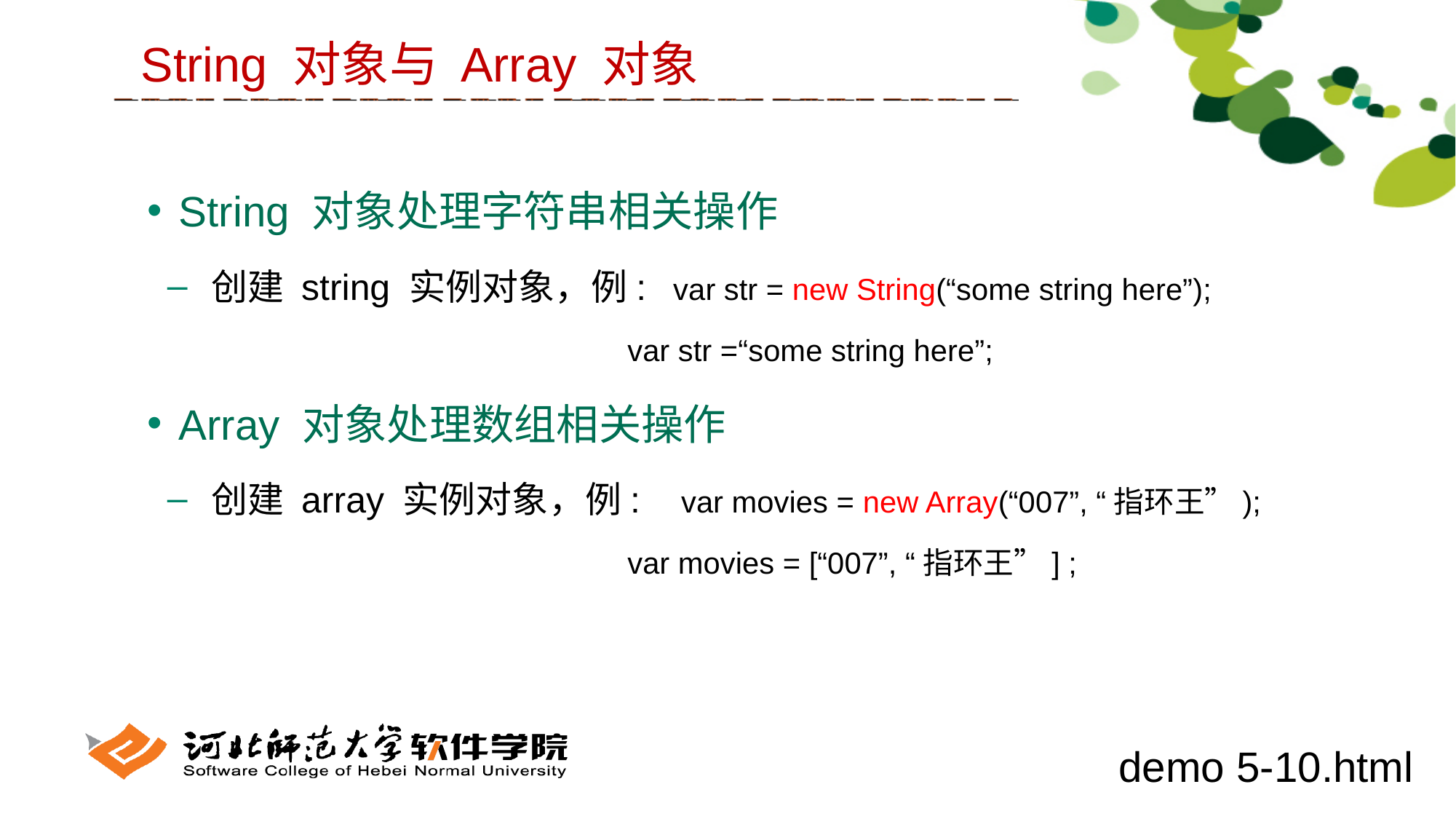

String 对象与 Array 对象
 String 对象处理字符串相关操作
 创建 string 实例对象，例:   var str = new String(“some string here”);
                                                       var str =“some string here”;
 Array 对象处理数组相关操作
 创建 array 实例对象，例:    var movies = new Array(“007”, “指环王”);
                                                       var movies = [“007”, “指环王”] ;
demo 5-10.html